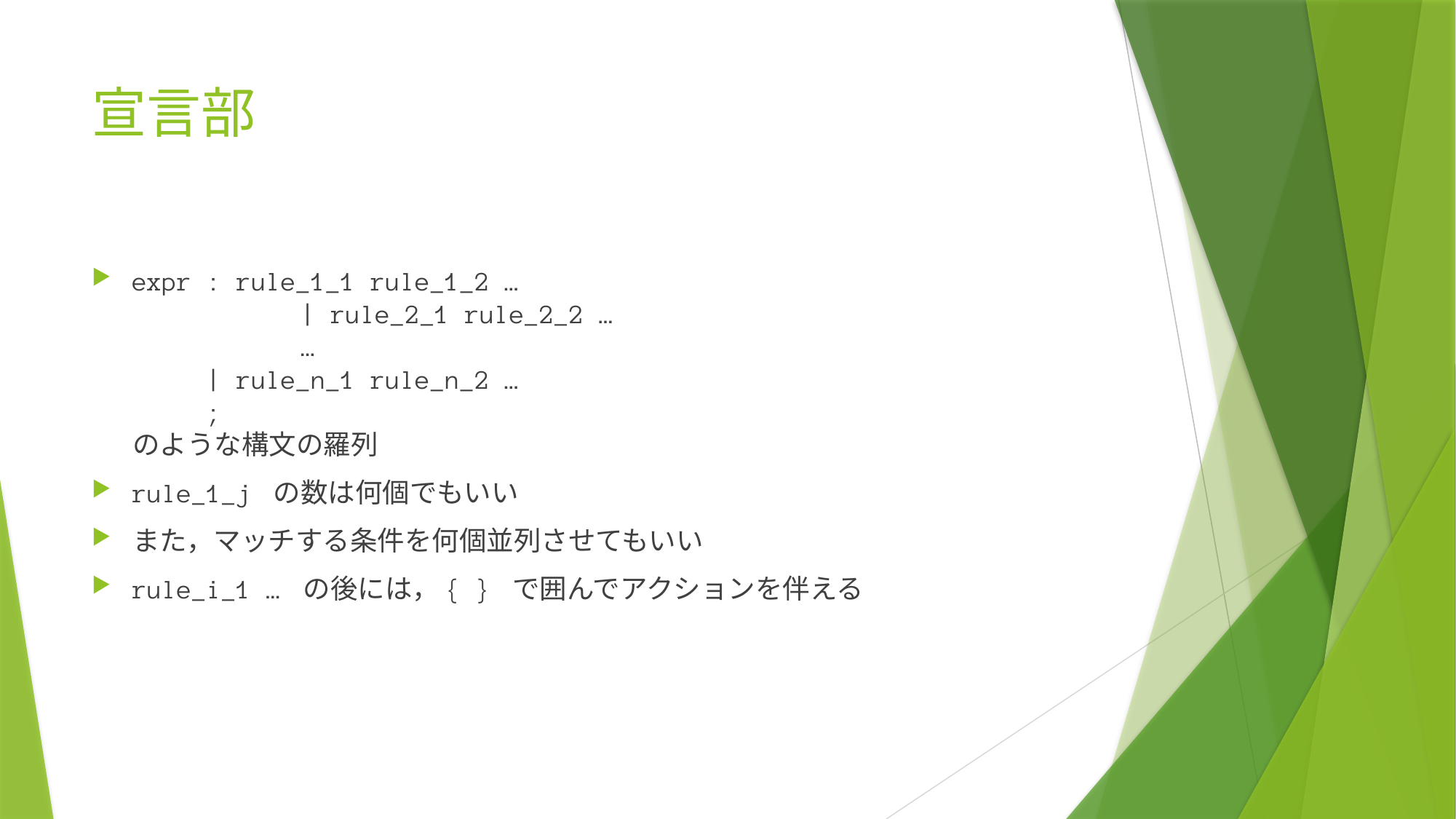

# 宣言部
expr : rule_1_1 rule_1_2 …
	    | rule_2_1 rule_2_2 …
	    …
     | rule_n_1 rule_n_2 …
     ;
のような構文の羅列
rule_1_j の数は何個でもいい
また，マッチする条件を何個並列させてもいい
rule_i_1 … の後には，{ } で囲んでアクションを伴える